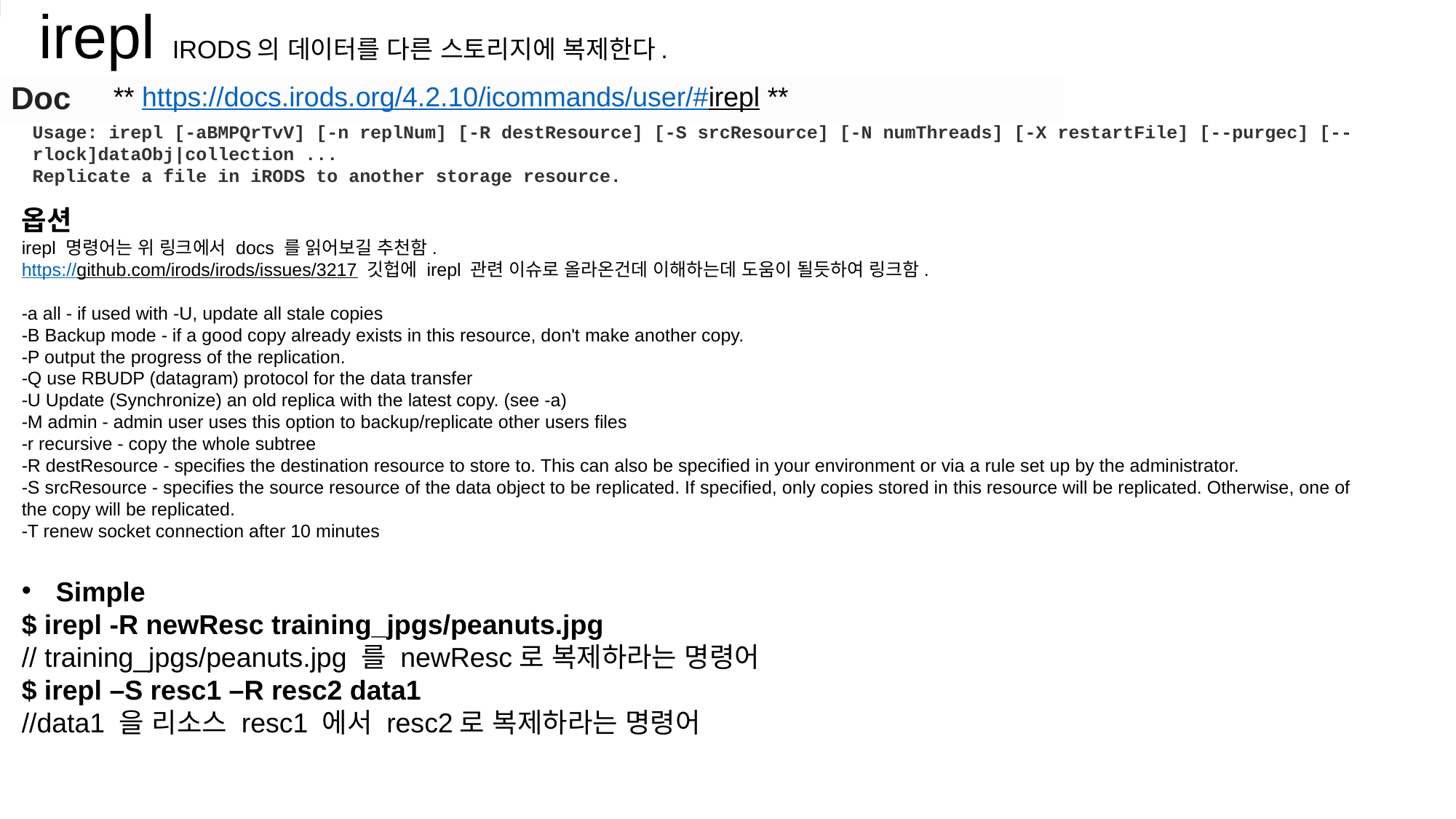

irepl IRODS의 데이터를 다른 스토리지에 복제한다.

** https://docs.irods.org/4.2.10/icommands/user/#irepl **
Doc
Usage: irepl [-aBMPQrTvV] [-n replNum] [-R destResource] [-S srcResource] [-N numThreads] [-X restartFile] [--purgec] [--rlock]dataObj|collection ...
Replicate a file in iRODS to another storage resource.
옵션
irepl 명령어는 위 링크에서 docs 를 읽어보길 추천함.
https://github.com/irods/irods/issues/3217 깃헙에 irepl 관련 이슈로 올라온건데 이해하는데 도움이 될듯하여 링크함.

-a all - if used with -U, update all stale copies
-B Backup mode - if a good copy already exists in this resource, don't make another copy.
-P output the progress of the replication.
-Q use RBUDP (datagram) protocol for the data transfer
-U Update (Synchronize) an old replica with the latest copy. (see -a)
-M admin - admin user uses this option to backup/replicate other users files
-r recursive - copy the whole subtree
-R destResource - specifies the destination resource to store to. This can also be specified in your environment or via a rule set up by the administrator.
-S srcResource - specifies the source resource of the data object to be replicated. If specified, only copies stored in this resource will be replicated. Otherwise, one of the copy will be replicated.
-T renew socket connection after 10 minutes

Simple
$ irepl -R newResc training_jpgs/peanuts.jpg
// training_jpgs/peanuts.jpg 를 newResc로 복제하라는 명령어
$ irepl –S resc1 –R resc2 data1
//data1 을 리소스 resc1 에서 resc2로 복제하라는 명령어